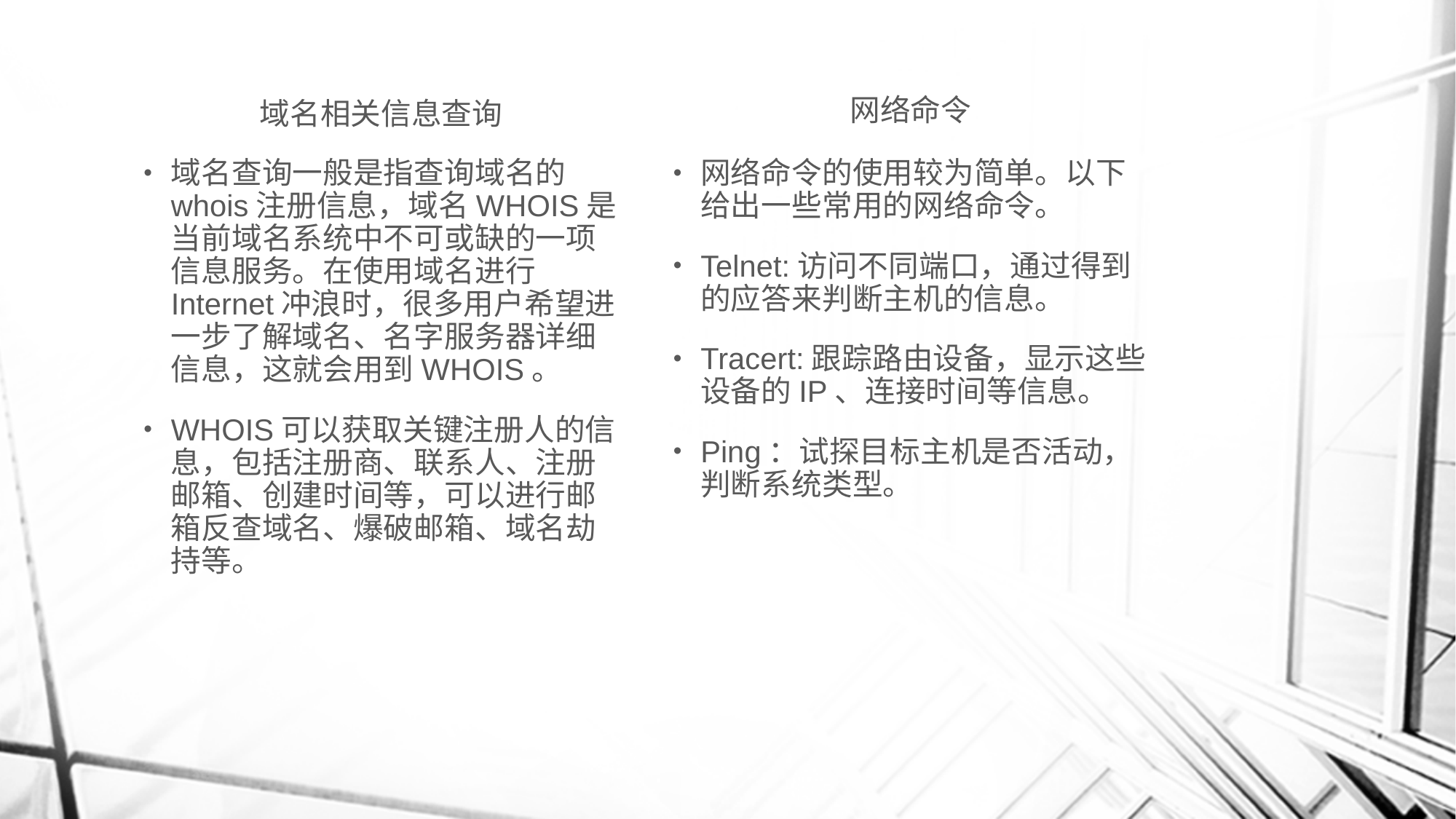

网络命令
域名相关信息查询
域名查询一般是指查询域名的whois注册信息，域名WHOIS是当前域名系统中不可或缺的一项信息服务。在使用域名进行Internet冲浪时，很多用户希望进一步了解域名、名字服务器详细信息，这就会用到WHOIS。
WHOIS可以获取关键注册人的信息，包括注册商、联系人、注册邮箱、创建时间等，可以进行邮箱反查域名、爆破邮箱、域名劫持等。
网络命令的使用较为简单。以下给出一些常用的网络命令。
Telnet:访问不同端口，通过得到的应答来判断主机的信息。
Tracert:跟踪路由设备，显示这些设备的IP、连接时间等信息。
Ping：试探目标主机是否活动，判断系统类型。